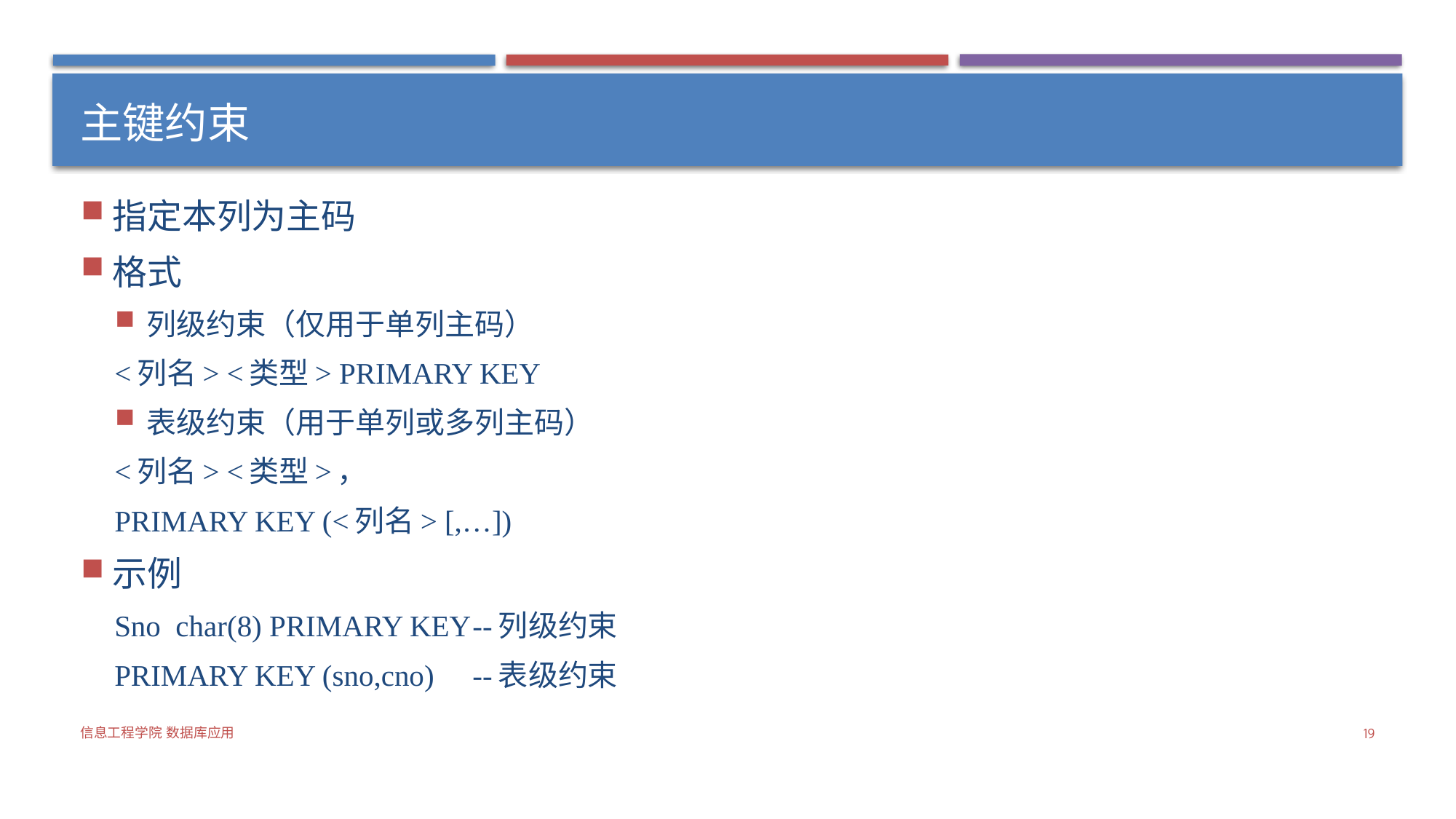

# 主键约束
指定本列为主码
格式
列级约束（仅用于单列主码）
<列名> <类型> PRIMARY KEY
表级约束（用于单列或多列主码）
<列名> <类型>，
PRIMARY KEY (<列名> [,…])
示例
Sno  char(8) PRIMARY KEY		--列级约束
PRIMARY KEY (sno,cno)			--表级约束
信息工程学院 数据库应用
19